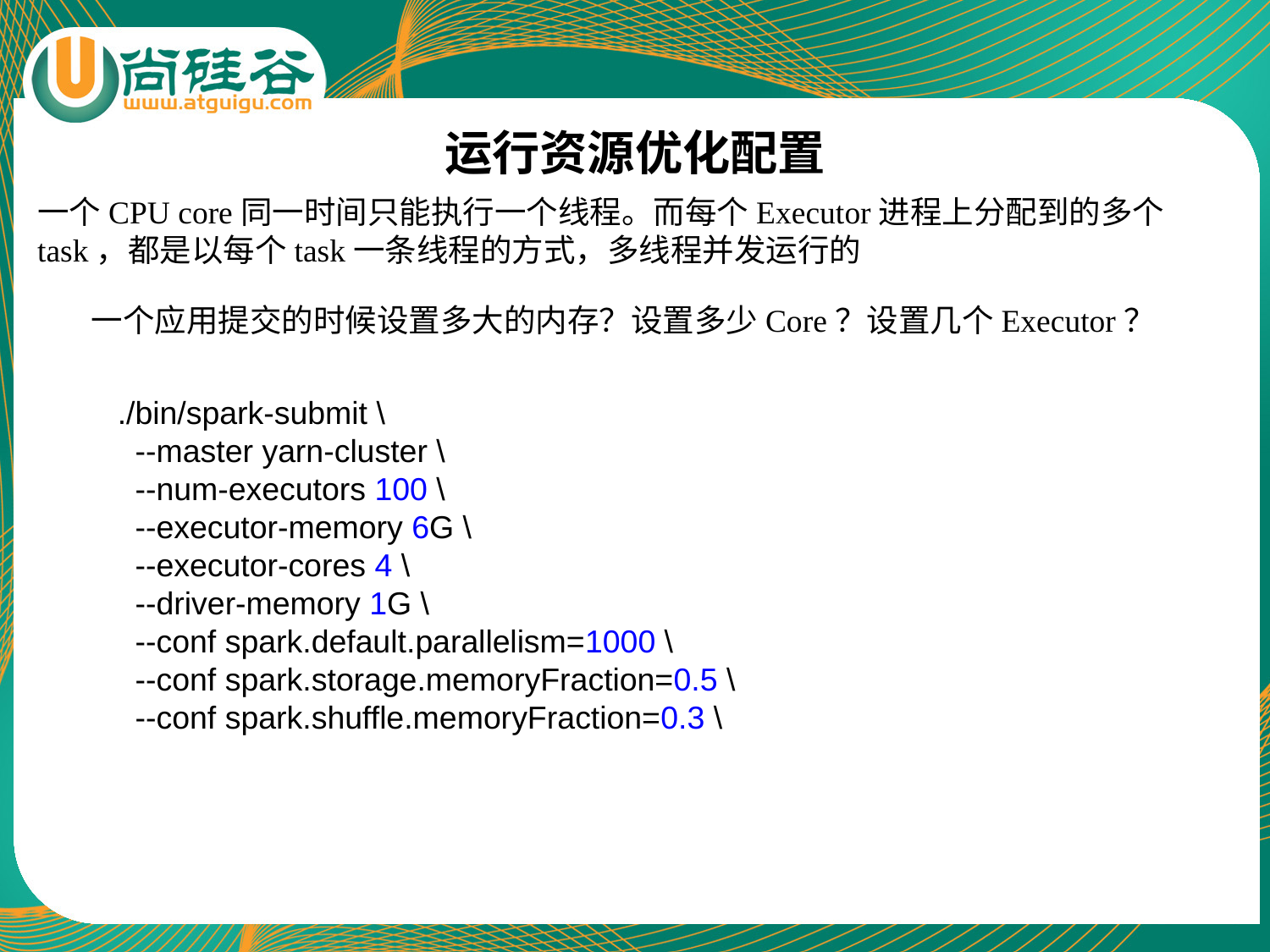

# 运行资源优化配置
一个CPU core同一时间只能执行一个线程。而每个Executor进程上分配到的多个task，都是以每个task一条线程的方式，多线程并发运行的
一个应用提交的时候设置多大的内存？设置多少Core？设置几个Executor？
./bin/spark-submit \
  --master yarn-cluster \
  --num-executors 100 \
  --executor-memory 6G \
  --executor-cores 4 \
  --driver-memory 1G \
  --conf spark.default.parallelism=1000 \
  --conf spark.storage.memoryFraction=0.5 \
  --conf spark.shuffle.memoryFraction=0.3 \